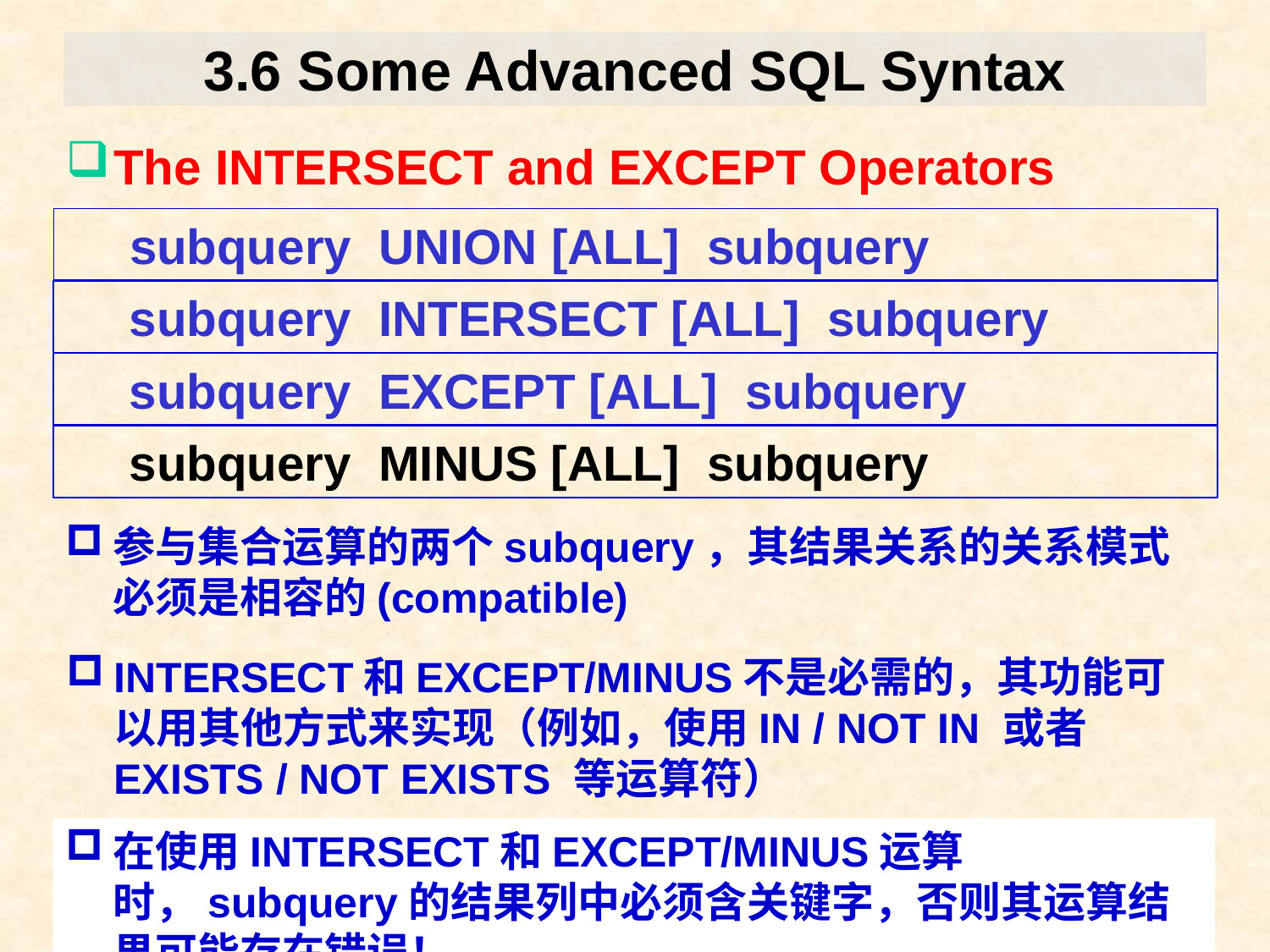

# 3.6 Some Advanced SQL Syntax
The INTERSECT and EXCEPT Operators
subquery  UNION [ALL]  subquery
subquery  INTERSECT [ALL]  subquery
subquery  EXCEPT [ALL]  subquery
subquery  MINUS [ALL]  subquery
参与集合运算的两个subquery，其结果关系的关系模式必须是相容的(compatible)
INTERSECT和EXCEPT/MINUS不是必需的，其功能可以用其他方式来实现（例如，使用IN / NOT IN 或者 EXISTS / NOT EXISTS 等运算符）
在使用INTERSECT和EXCEPT/MINUS运算时，subquery的结果列中必须含关键字，否则其运算结果可能存在错误！

Database Principles & Programming
142